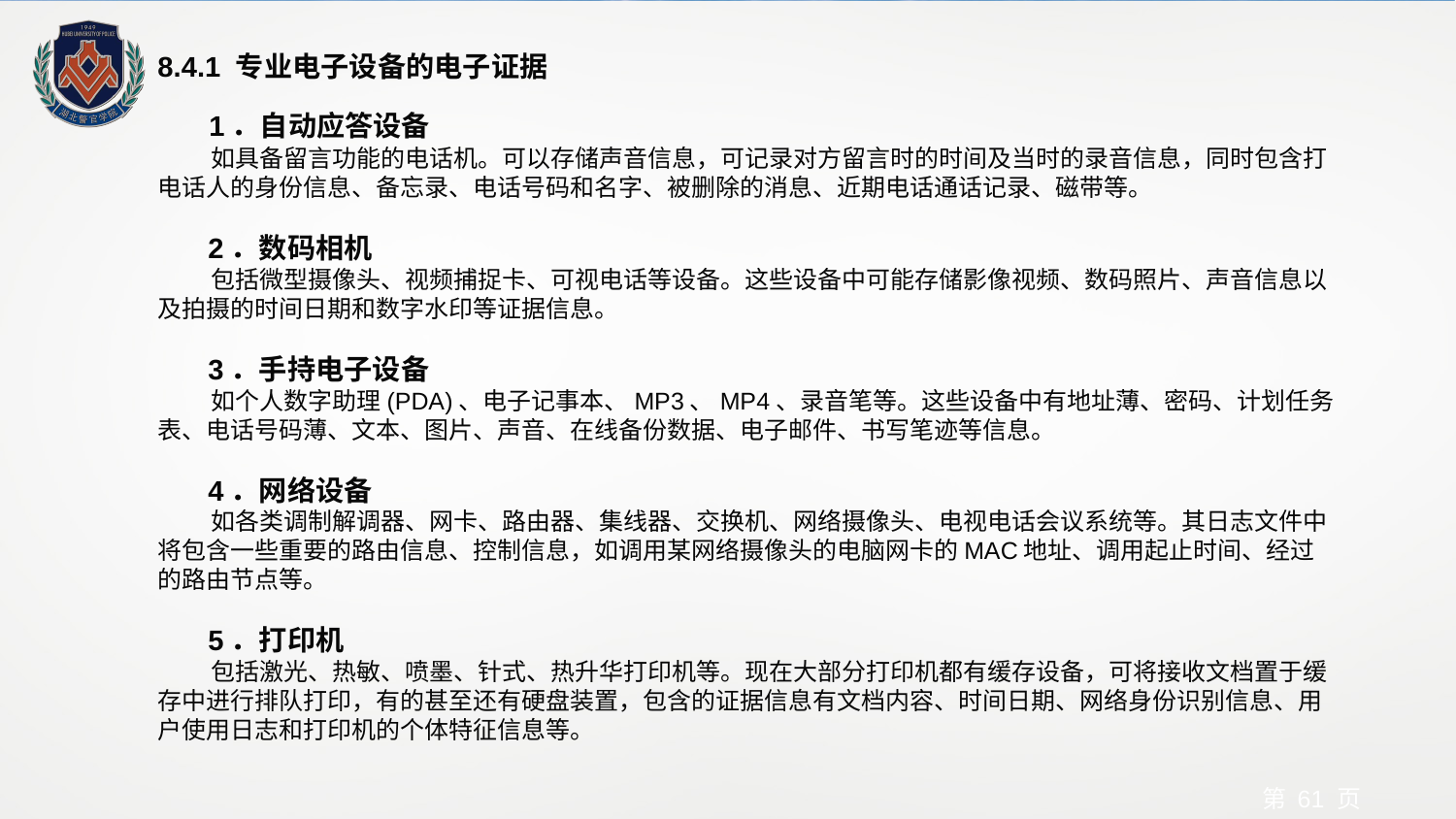

8.4.1 专业电子设备的电子证据
 1．自动应答设备
 如具备留言功能的电话机。可以存储声音信息，可记录对方留言时的时间及当时的录音信息，同时包含打电话人的身份信息、备忘录、电话号码和名字、被删除的消息、近期电话通话记录、磁带等。

 2．数码相机
 包括微型摄像头、视频捕捉卡、可视电话等设备。这些设备中可能存储影像视频、数码照片、声音信息以及拍摄的时间日期和数字水印等证据信息。

 3．手持电子设备
 如个人数字助理(PDA)、电子记事本、MP3、MP4、录音笔等。这些设备中有地址薄、密码、计划任务表、电话号码薄、文本、图片、声音、在线备份数据、电子邮件、书写笔迹等信息。

 4．网络设备
 如各类调制解调器、网卡、路由器、集线器、交换机、网络摄像头、电视电话会议系统等。其日志文件中将包含一些重要的路由信息、控制信息，如调用某网络摄像头的电脑网卡的MAC地址、调用起止时间、经过的路由节点等。

 5．打印机
 包括激光、热敏、喷墨、针式、热升华打印机等。现在大部分打印机都有缓存设备，可将接收文档置于缓存中进行排队打印，有的甚至还有硬盘装置，包含的证据信息有文档内容、时间日期、网络身份识别信息、用户使用日志和打印机的个体特征信息等。

图9-16 正版软件文件列表机关键文件的属性